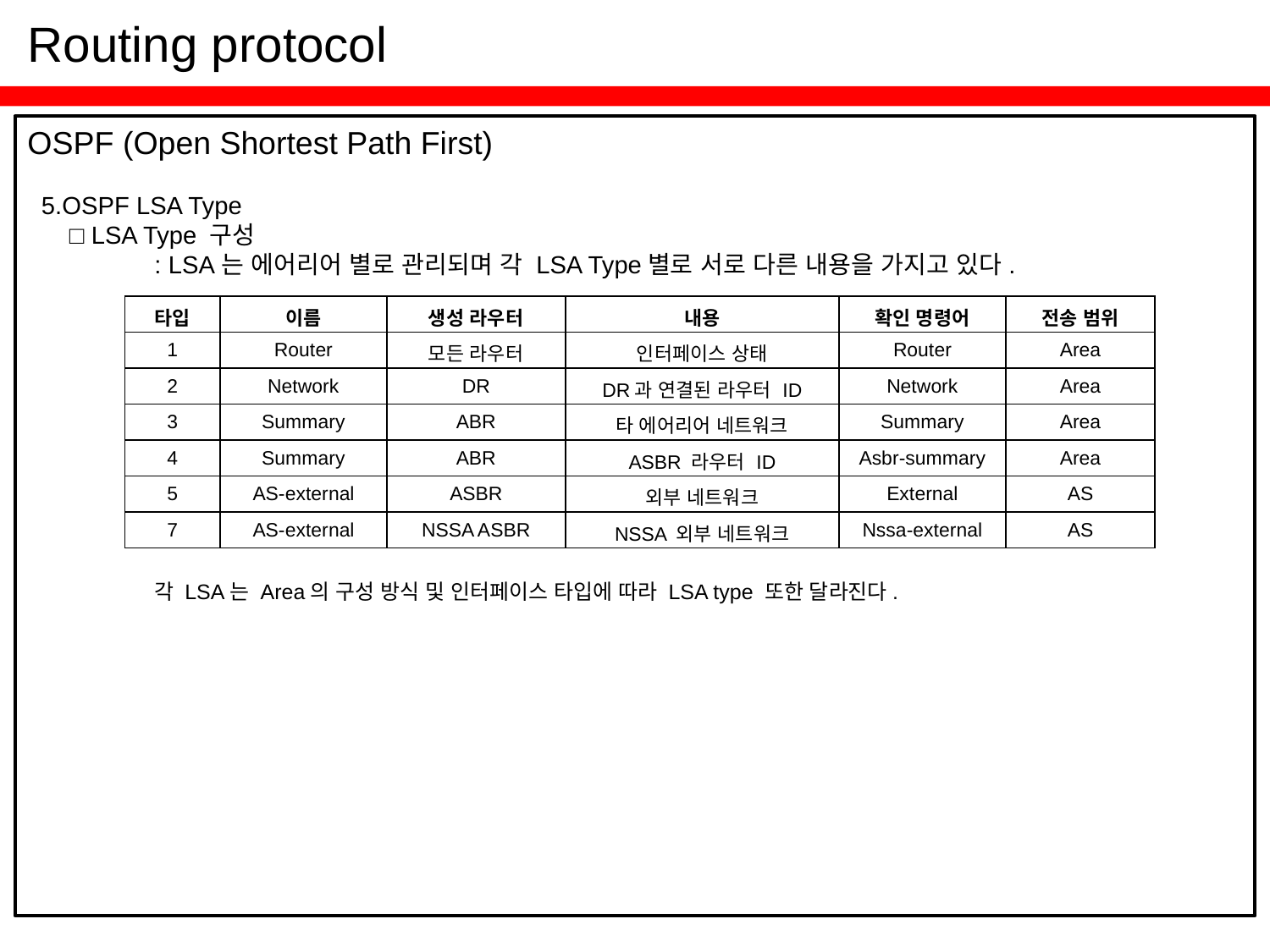

Routing protocol
OSPF (Open Shortest Path First)

  5.OSPF LSA Type
      □ LSA Type 구성
	: LSA는 에어리어 별로 관리되며 각 LSA Type별로 서로 다른 내용을 가지고 있다.

	각 LSA는 Area의 구성 방식 및 인터페이스 타입에 따라 LSA type 또한 달라진다.

| 타입 | 이름 | 생성 라우터 | 내용 | 확인 명령어 | 전송 범위 |
| --- | --- | --- | --- | --- | --- |
| 1 | Router | 모든 라우터 | 인터페이스 상태 | Router | Area |
| 2 | Network | DR | DR과 연결된 라우터 ID | Network | Area |
| 3 | Summary | ABR | 타 에어리어 네트워크 | Summary | Area |
| 4 | Summary | ABR | ASBR 라우터 ID | Asbr-summary | Area |
| 5 | AS-external | ASBR | 외부 네트워크 | External | AS |
| 7 | AS-external | NSSA ASBR | NSSA 외부 네트워크 | Nssa-external | AS |